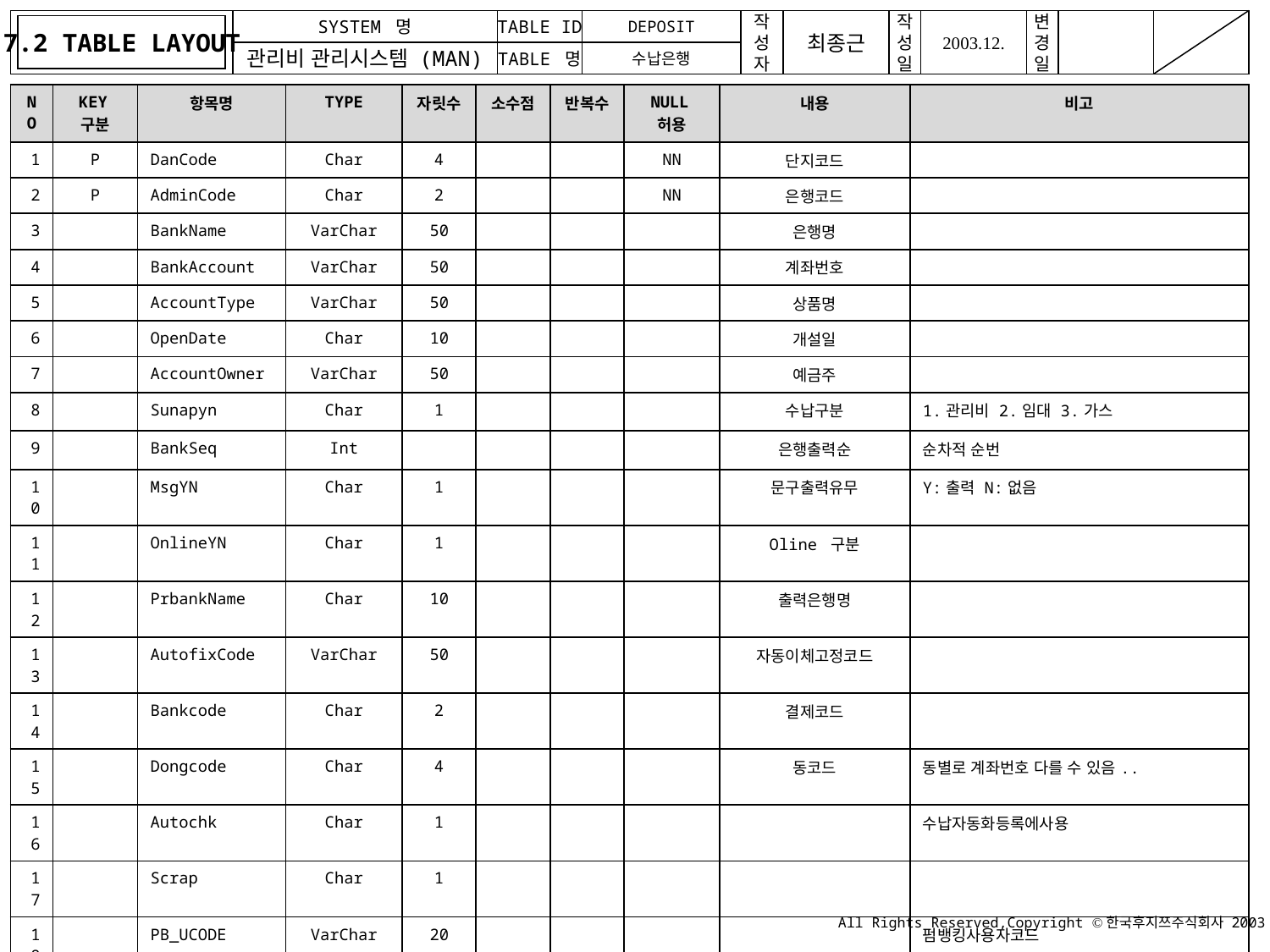

7.2 TABLE LAYOUT
DEPOSIT
수납은행
| NO | KEY구분 | 항목명 | TYPE | 자릿수 | 소수점 | 반복수 | NULL허용 | 내용 | 비고 |
| --- | --- | --- | --- | --- | --- | --- | --- | --- | --- |
| 1 | P | DanCode | Char | 4 |  |  | NN | 단지코드 |  |
| 2 | P | AdminCode | Char | 2 |  |  | NN | 은행코드 |  |
| 3 |  | BankName | VarChar | 50 |  |  |  | 은행명 |  |
| 4 |  | BankAccount | VarChar | 50 |  |  |  | 계좌번호 |  |
| 5 |  | AccountType | VarChar | 50 |  |  |  | 상품명 |  |
| 6 |  | OpenDate | Char | 10 |  |  |  | 개설일 |  |
| 7 |  | AccountOwner | VarChar | 50 |  |  |  | 예금주 |  |
| 8 |  | Sunapyn | Char | 1 |  |  |  | 수납구분 | 1.관리비 2.임대 3.가스 |
| 9 |  | BankSeq | Int |  |  |  |  | 은행출력순 | 순차적 순번 |
| 10 |  | MsgYN | Char | 1 |  |  |  | 문구출력유무 | Y:출력 N:없음 |
| 11 |  | OnlineYN | Char | 1 |  |  |  | Oline 구분 |  |
| 12 |  | PrbankName | Char | 10 |  |  |  | 출력은행명 |  |
| 13 |  | AutofixCode | VarChar | 50 |  |  |  | 자동이체고정코드 |  |
| 14 |  | Bankcode | Char | 2 |  |  |  | 결제코드 |  |
| 15 |  | Dongcode | Char | 4 |  |  |  | 동코드 | 동별로 계좌번호 다를 수 있음.. |
| 16 |  | Autochk | Char | 1 |  |  |  |  | 수납자동화등록에사용 |
| 17 |  | Scrap | Char | 1 |  |  |  |  |  |
| 18 |  | PB\_UCODE | VarChar | 20 |  |  |  |  | 펌뱅킹사용자코드 |